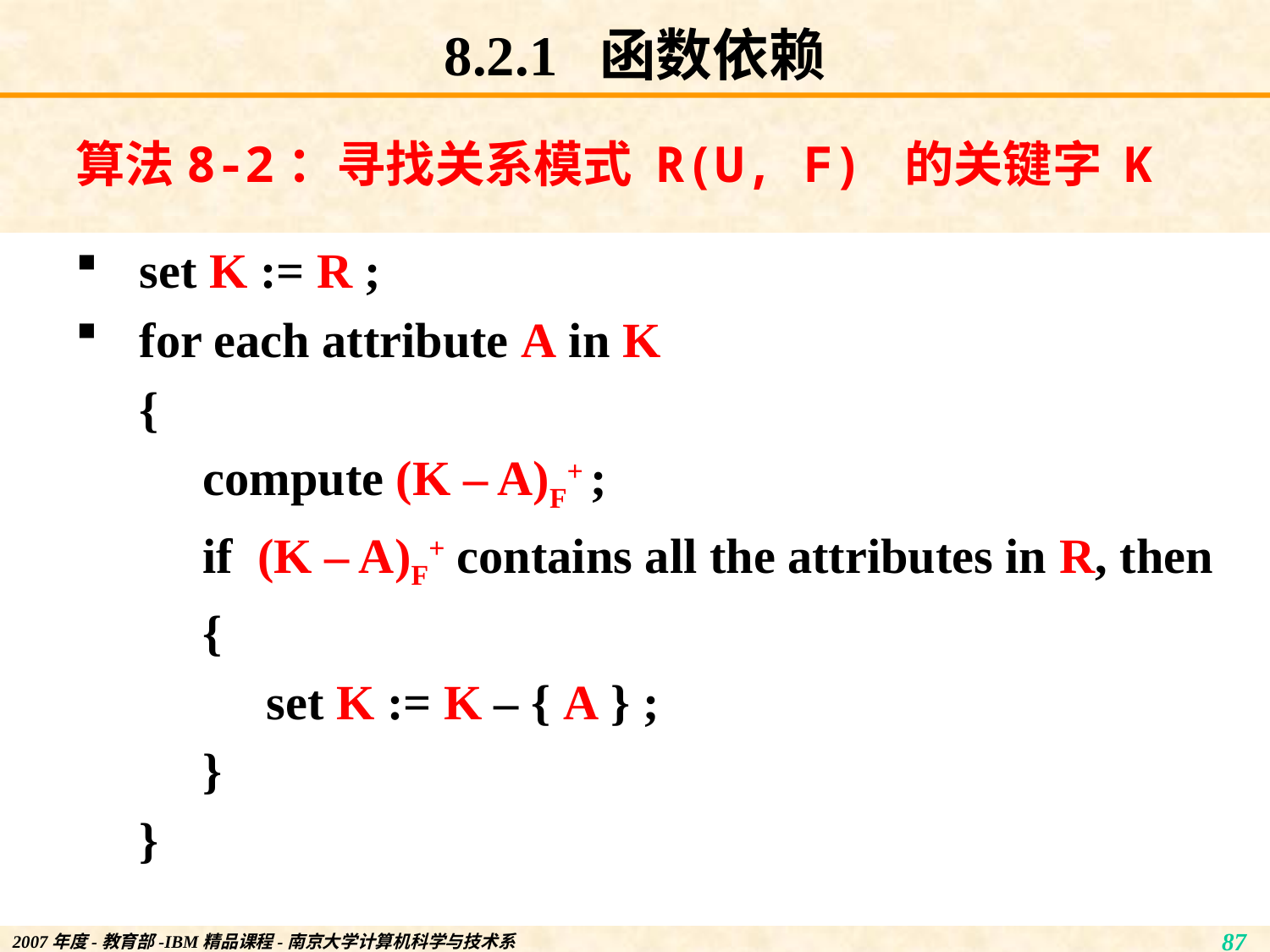

# 8.2.1  函数依赖
算法8-2：寻找关系模式 R(U, F) 的关键字 K
set K := R ;
for each attribute A in K
{
compute (K – A)F+ ;
if  (K – A)F+ contains all the attributes in R, then
{
set K := K – { A } ;
}
}
87
2007年度-教育部-IBM精品课程-南京大学计算机科学与技术系